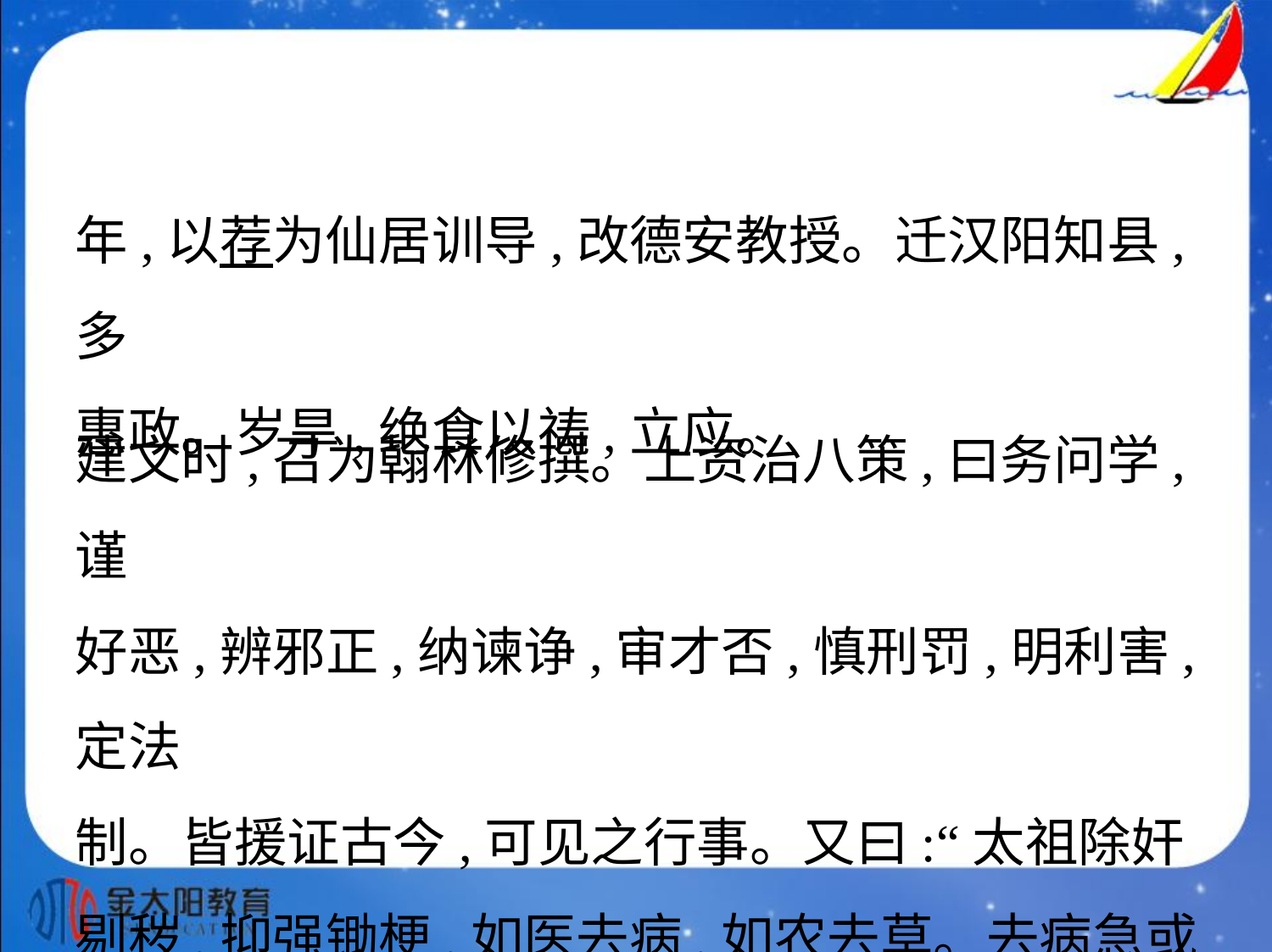

年,以荐为仙居训导,改德安教授。迁汉阳知县,多
惠政。岁旱,绝食以祷,立应。
建文时,召为翰林修撰。上资治八策,曰务问学,谨
好恶,辨邪正,纳谏诤,审才否,慎刑罚,明利害,定法
制。皆援证古今,可见之行事。又曰:“太祖除奸
剔秽,抑强锄梗,如医去病,如农去草。去病急或伤